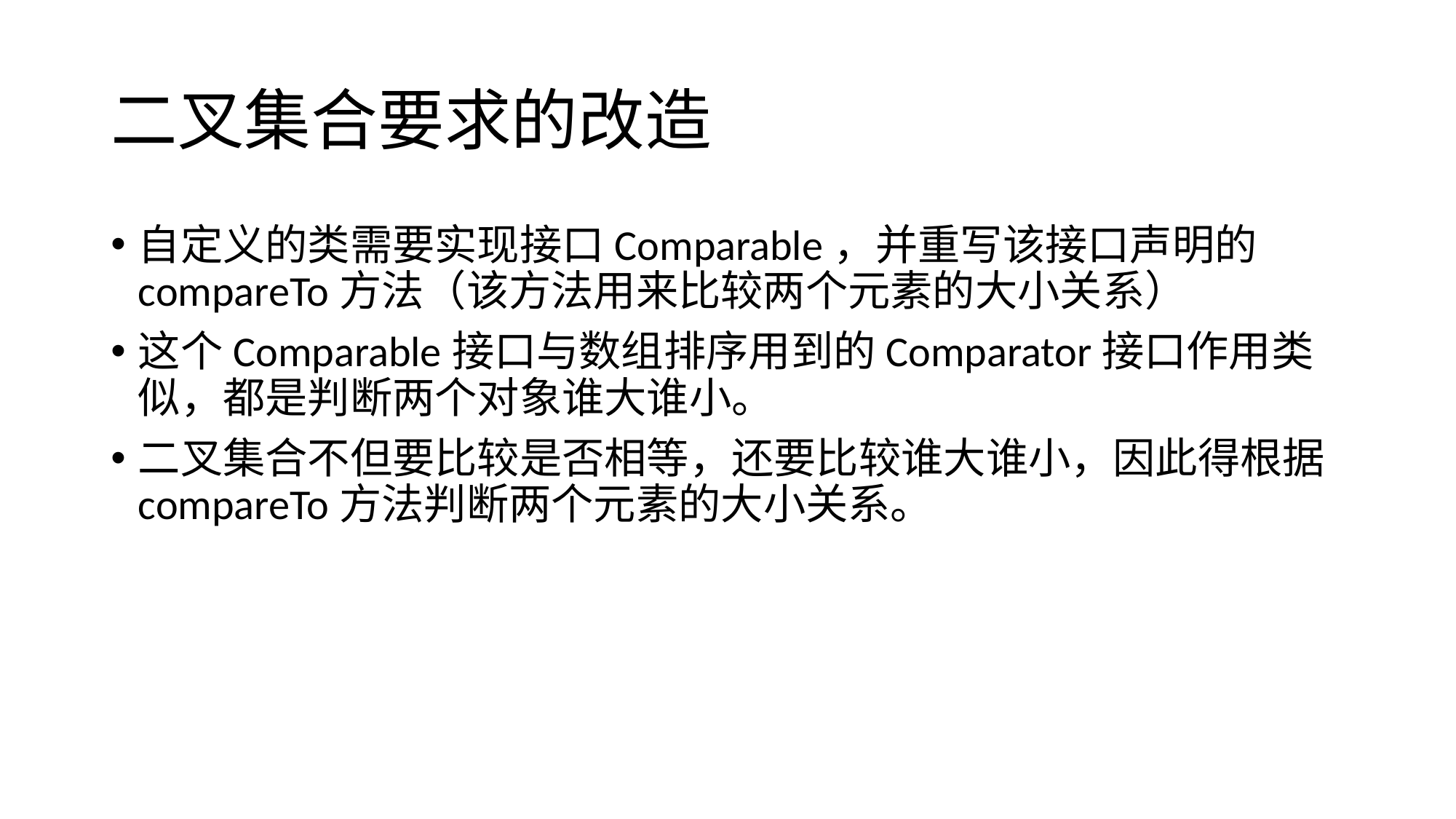

# 二叉集合要求的改造
自定义的类需要实现接口Comparable，并重写该接口声明的compareTo方法（该方法用来比较两个元素的大小关系）
这个Comparable接口与数组排序用到的Comparator接口作用类似，都是判断两个对象谁大谁小。
二叉集合不但要比较是否相等，还要比较谁大谁小，因此得根据compareTo方法判断两个元素的大小关系。